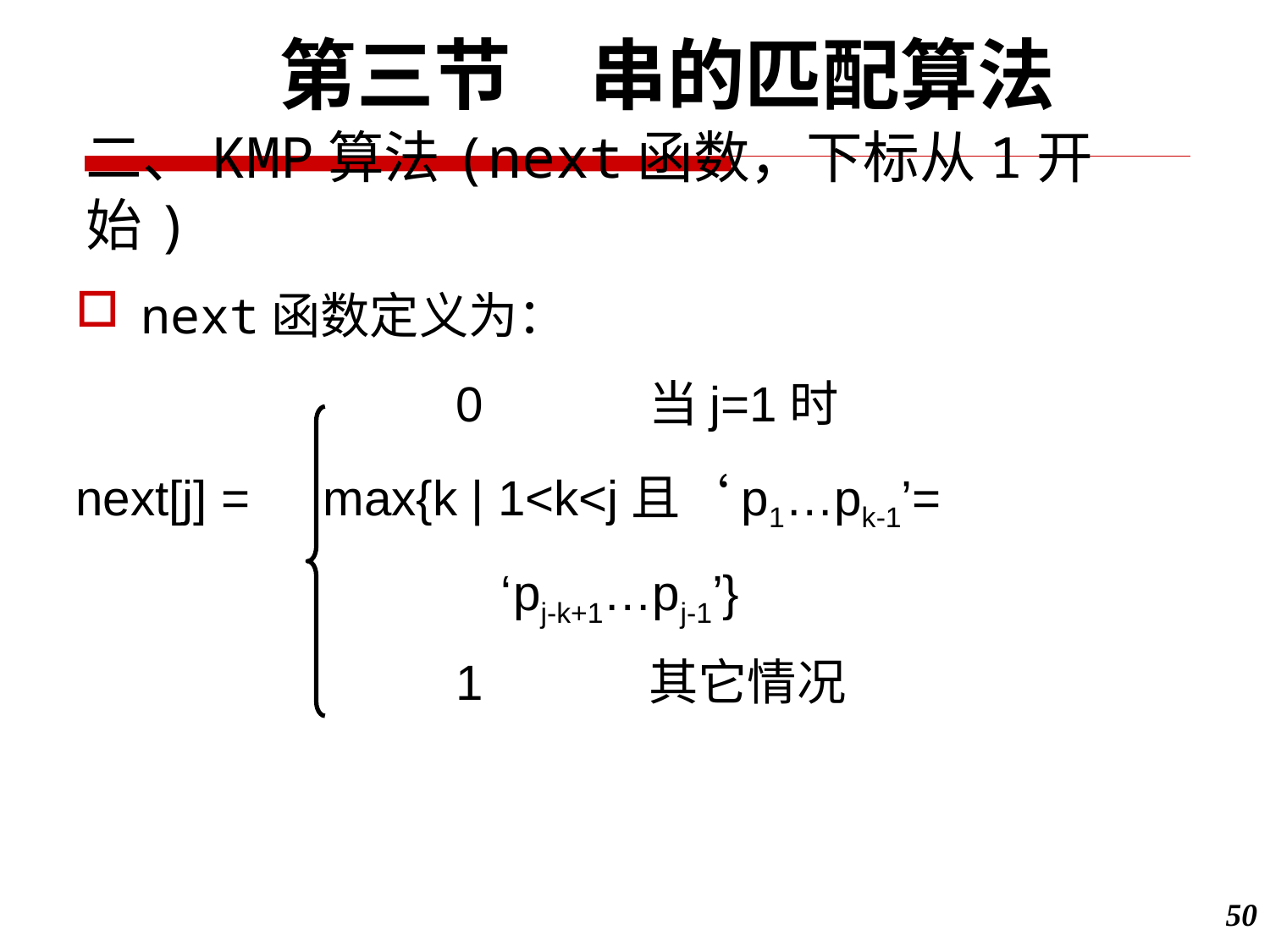

第三节　串的匹配算法
二、KMP算法(next函数，下标从1开始)
next函数定义为：
			　0		当j=1时
next[j] =　max{k | 1<k<j且‘p1…pk-1’=
                               ‘pj-k+1…pj-1’}
			　1		其它情况

50